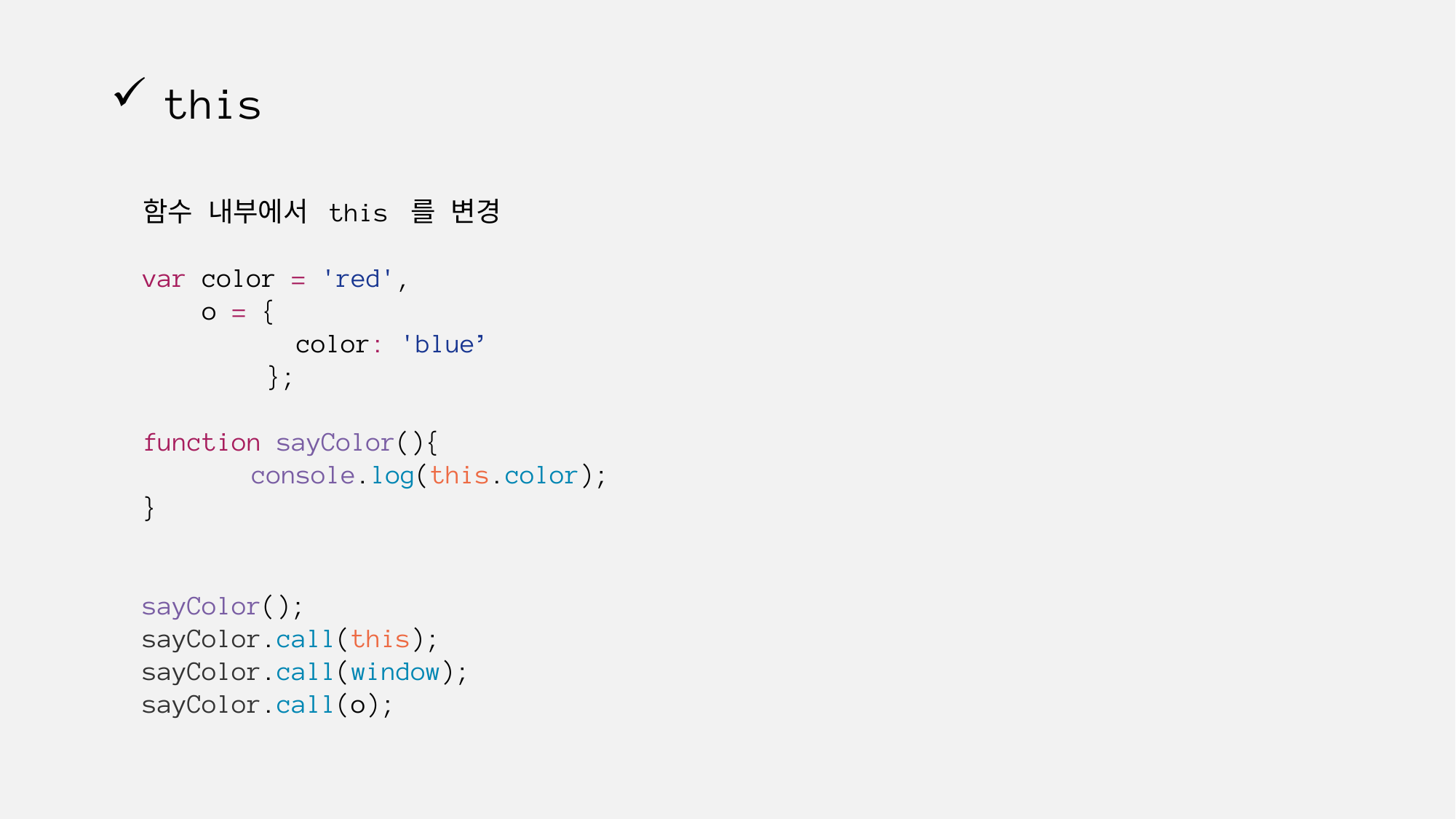

# this
함수 내부에서 this 를 변경

var color = 'red',
    o = {
	   color: 'blue’
	 };

function sayColor(){
	console.log(this.color);
}

sayColor();
sayColor.call(this);
sayColor.call(window);
sayColor.call(o);